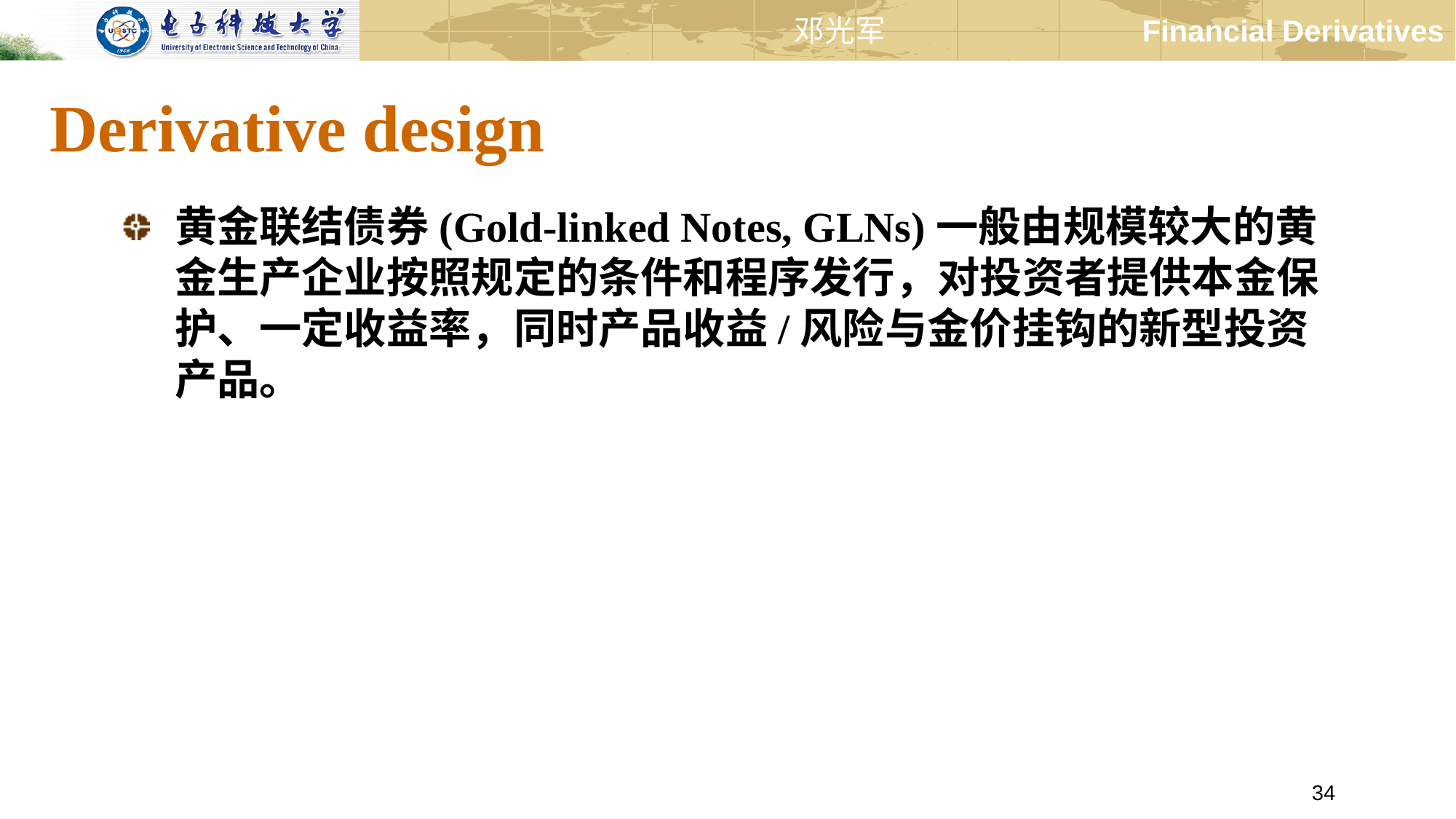

# Derivative design
黄金联结债券(Gold-linked Notes, GLNs)一般由规模较大的黄金生产企业按照规定的条件和程序发行，对投资者提供本金保护、一定收益率，同时产品收益/风险与金价挂钩的新型投资产品。